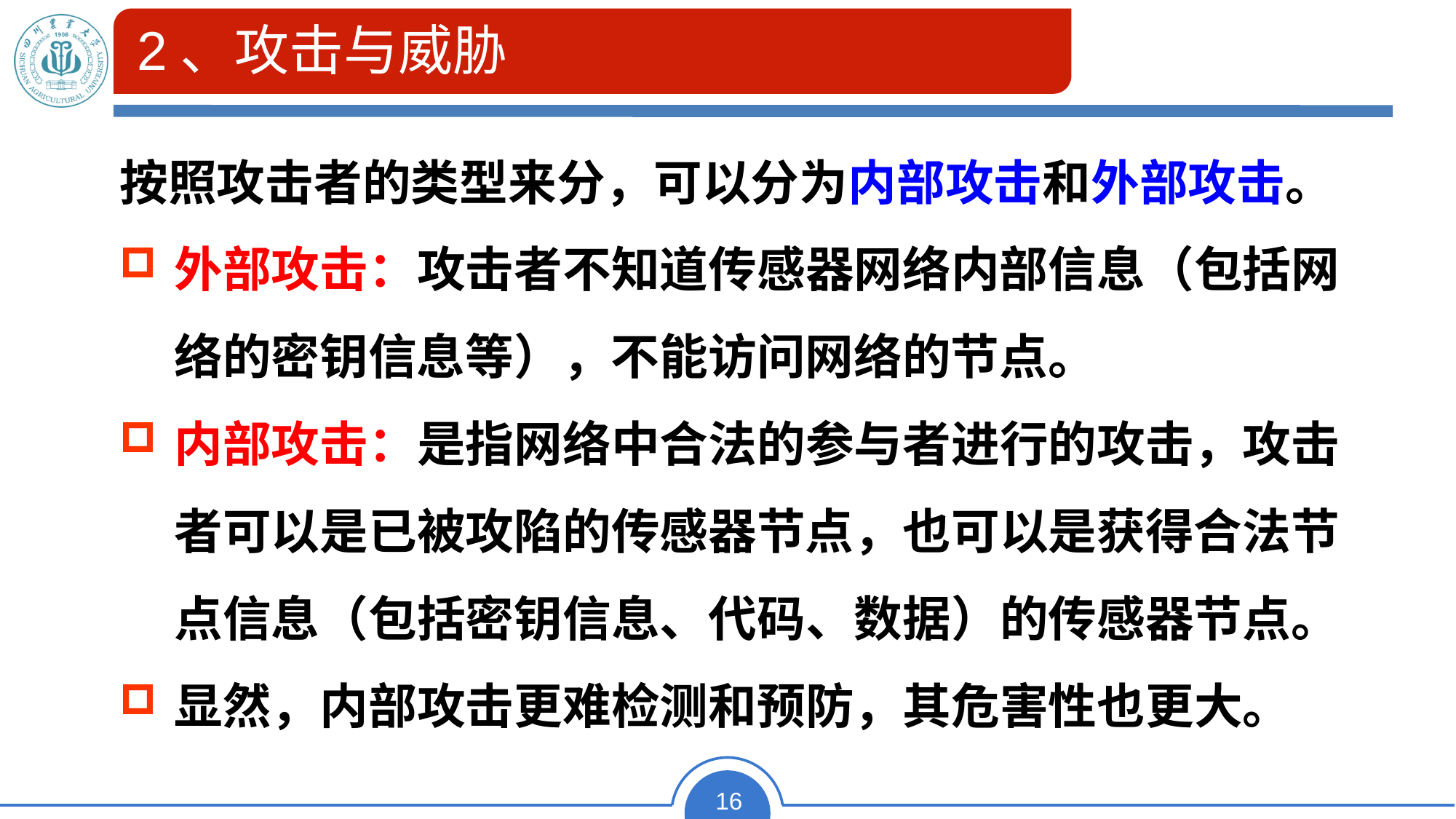

# 2、攻击与威胁
按照攻击者的类型来分，可以分为内部攻击和外部攻击。
外部攻击：攻击者不知道传感器网络内部信息（包括网络的密钥信息等），不能访问网络的节点。
内部攻击：是指网络中合法的参与者进行的攻击，攻击者可以是已被攻陷的传感器节点，也可以是获得合法节点信息（包括密钥信息、代码、数据）的传感器节点。
显然，内部攻击更难检测和预防，其危害性也更大。